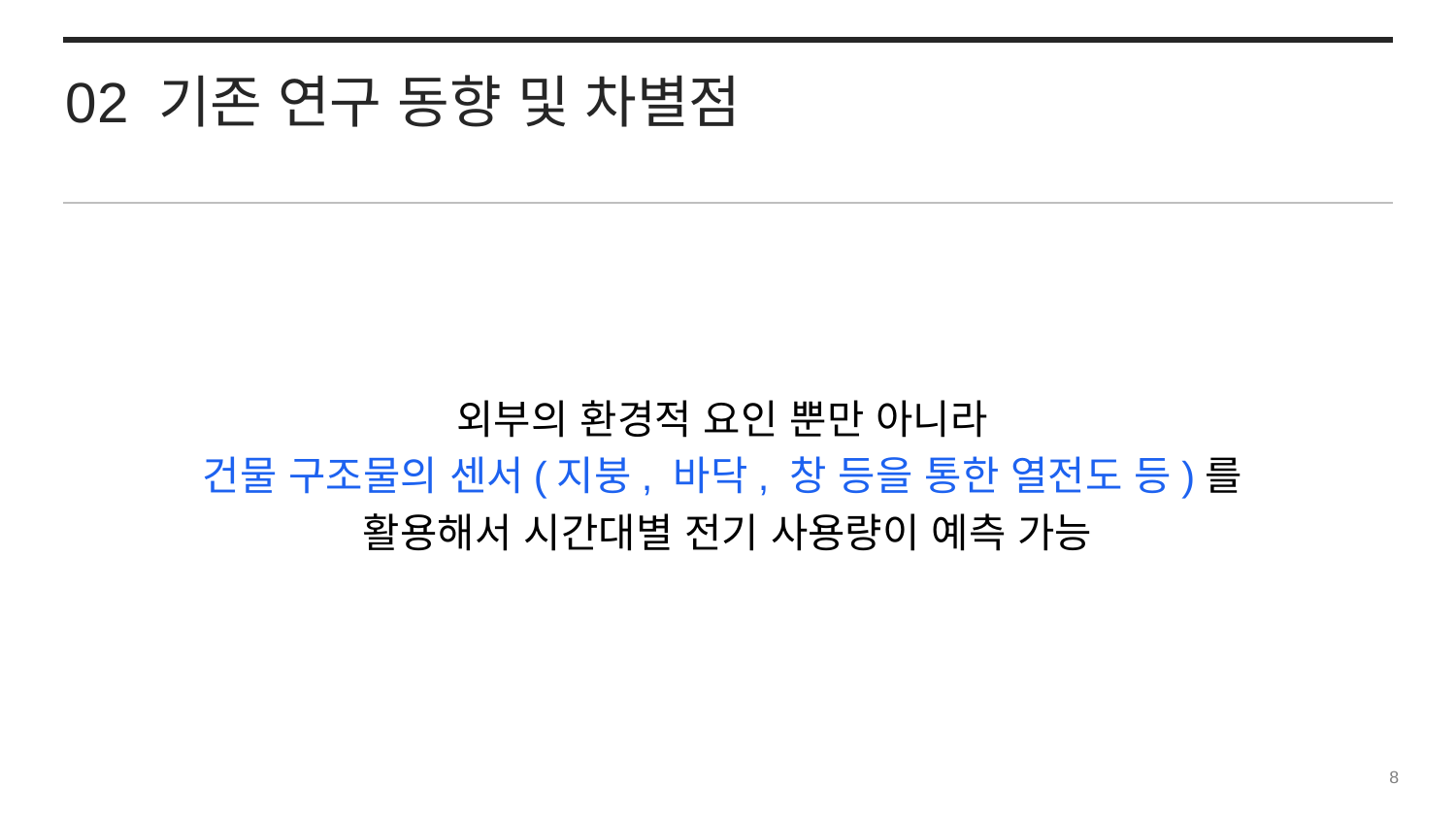

02 기존 연구 동향 및 차별점
외부의 환경적 요인 뿐만 아니라
건물 구조물의 센서(지붕, 바닥, 창 등을 통한 열전도 등)를
활용해서 시간대별 전기 사용량이 예측 가능